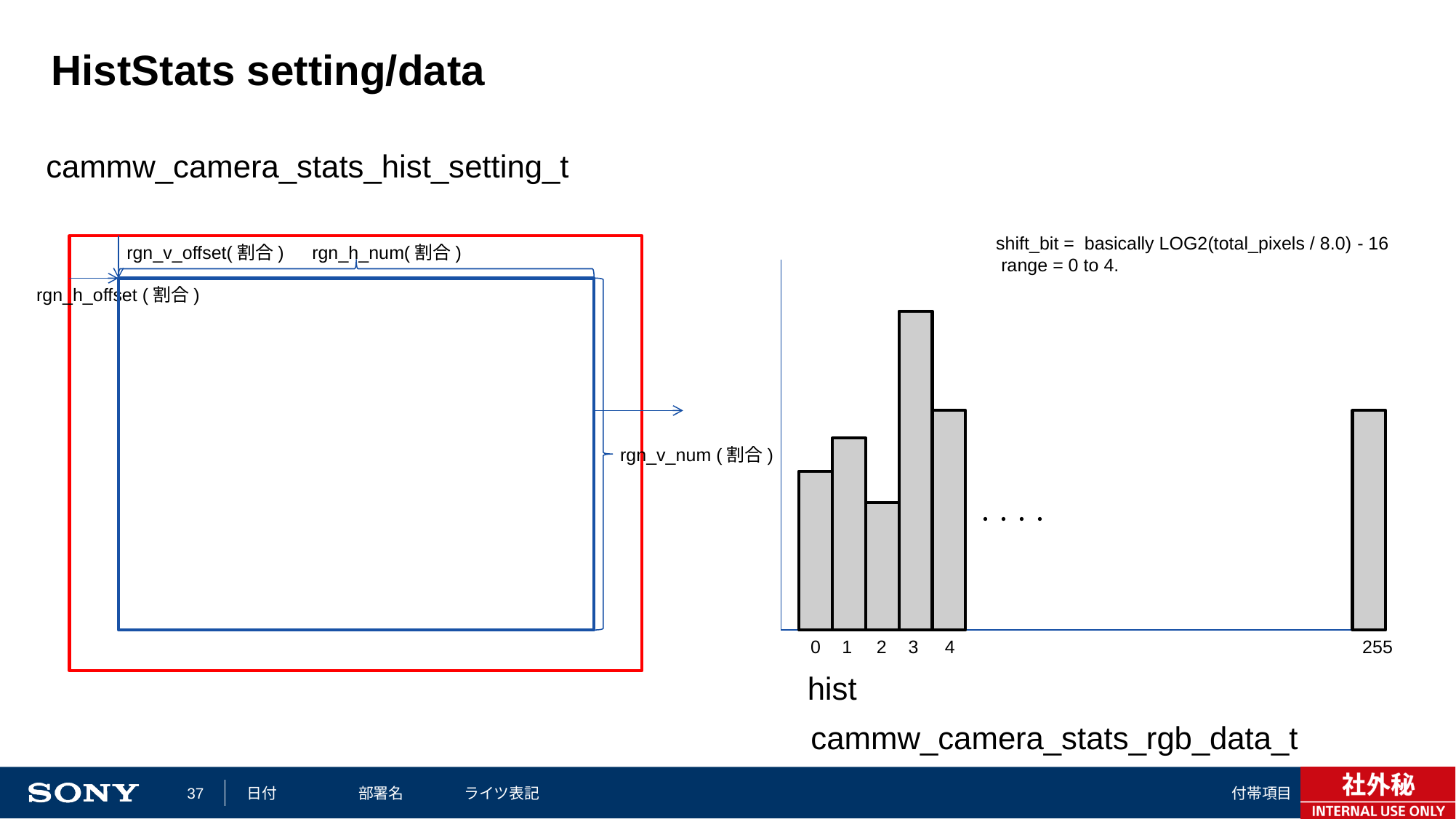

# HistStats setting/data
cammw_camera_stats_hist_setting_t
shift_bit =  basically LOG2(total_pixels / 8.0) - 16
 range = 0 to 4.

rgn_v_offset(割合)
rgn_h_num(割合)

rgn_h_offset (割合)

rgn_v_num (割合)

・・・・
0
255
1
2
3
4
hist
cammw_camera_stats_rgb_data_t